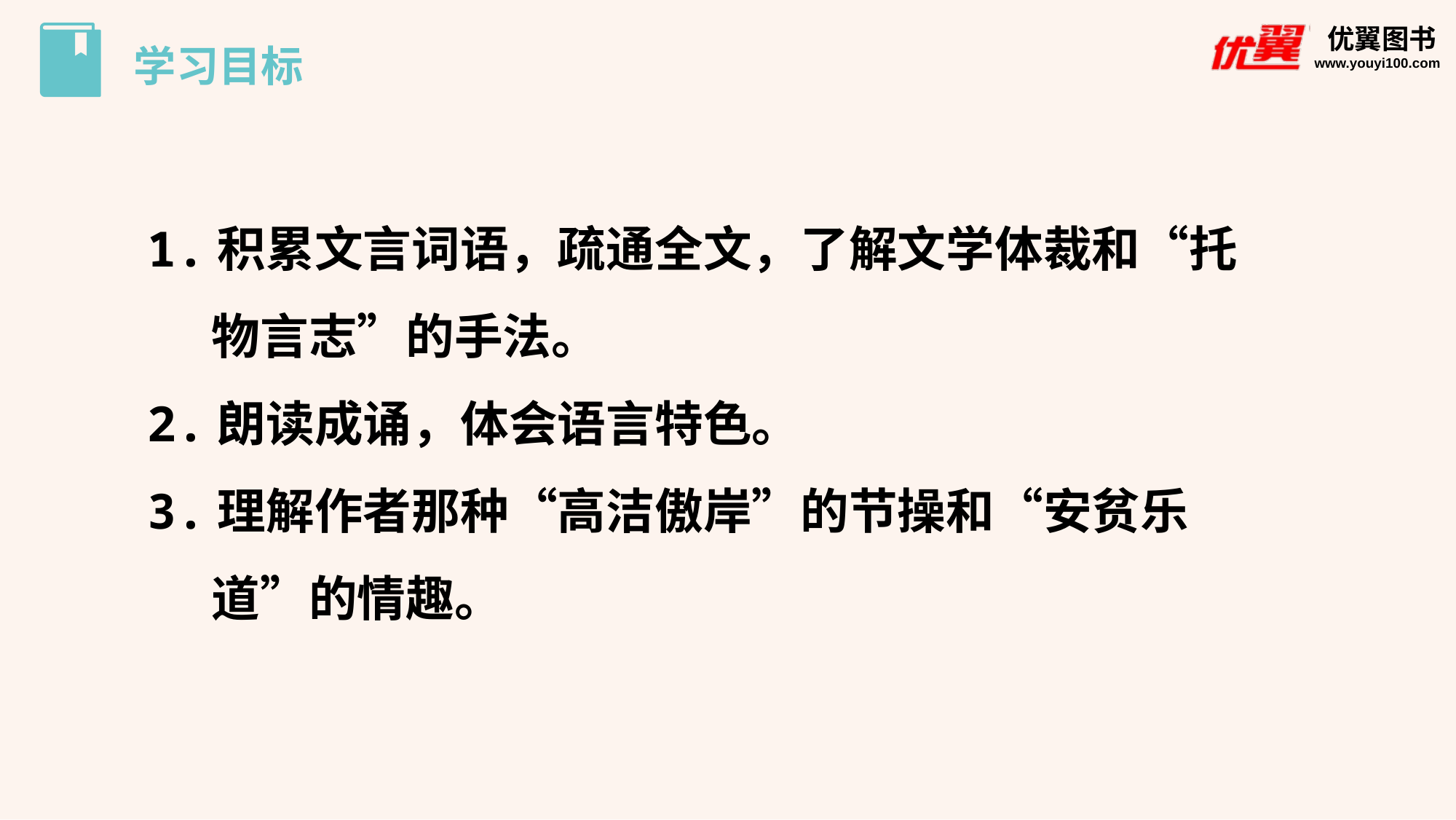

学习目标
1.积累文言词语，疏通全文，了解文学体裁和“托物言志”的手法。
2.朗读成诵，体会语言特色。
3.理解作者那种“高洁傲岸”的节操和“安贫乐道”的情趣。